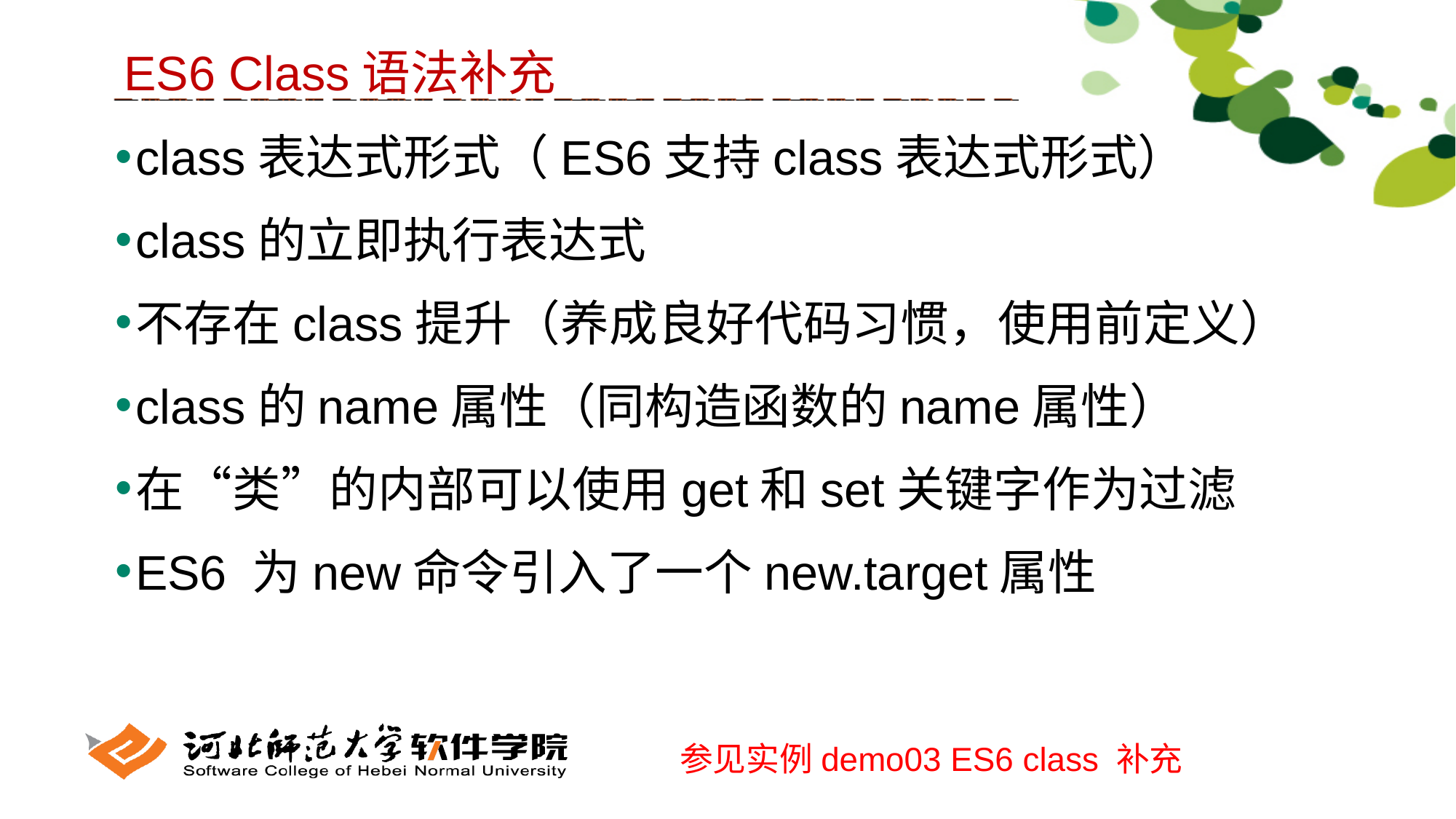

ES6 Class语法补充
class表达式形式（ES6支持class表达式形式）
class的立即执行表达式
不存在class提升（养成良好代码习惯，使用前定义）
class的name属性（同构造函数的name属性）
在“类”的内部可以使用get和set关键字作为过滤
ES6 为new命令引入了一个new.target属性

参见实例demo03 ES6 class 补充